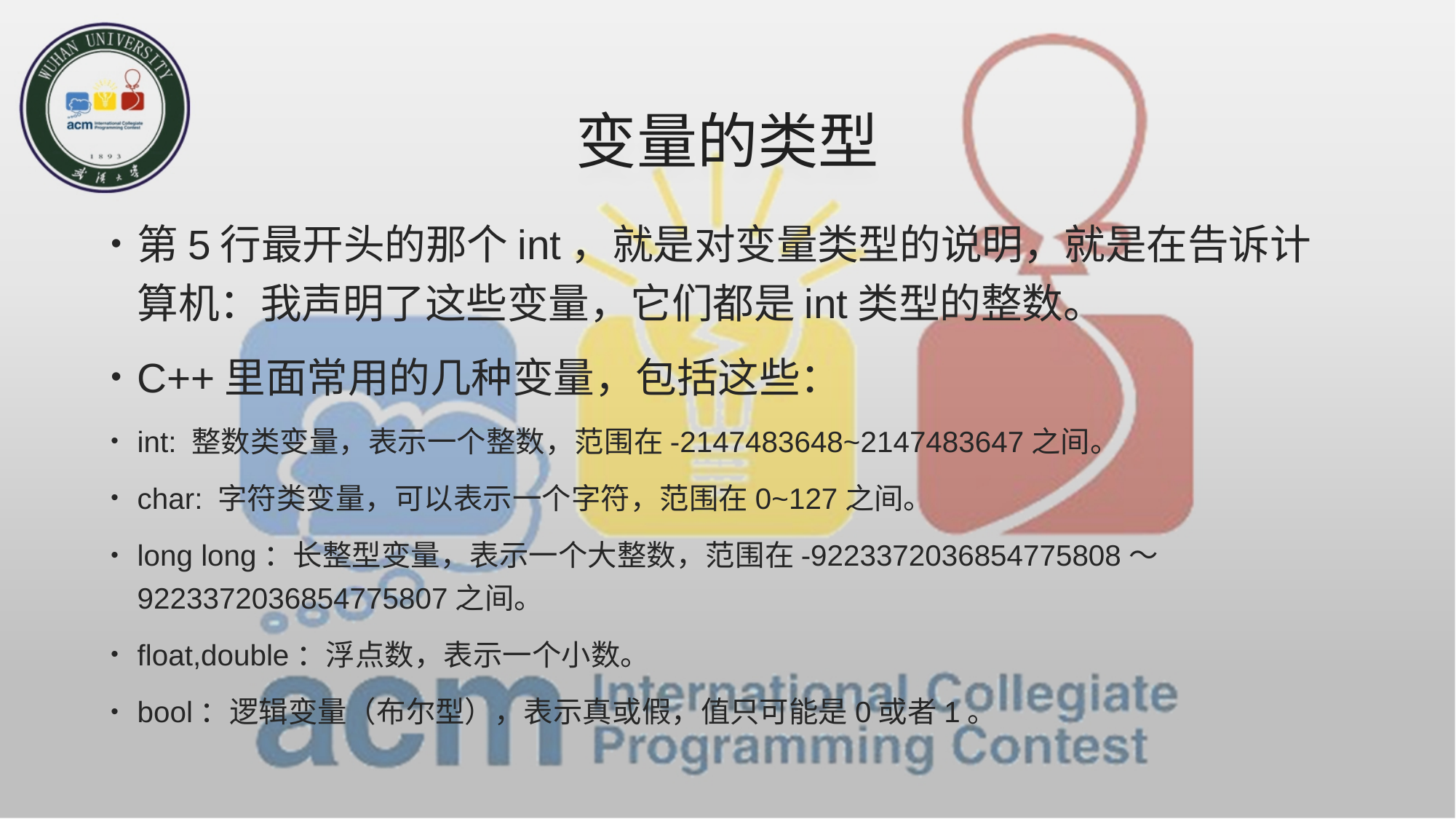

# 变量的类型
第5行最开头的那个int，就是对变量类型的说明，就是在告诉计算机：我声明了这些变量，它们都是int类型的整数。
C++里面常用的几种变量，包括这些：
int: 整数类变量，表示一个整数，范围在-2147483648~2147483647之间。
char: 字符类变量，可以表示一个字符，范围在0~127之间。
long long：长整型变量，表示一个大整数，范围在-9223372036854775808～9223372036854775807之间。
float,double：浮点数，表示一个小数。
bool：逻辑变量（布尔型），表示真或假，值只可能是0或者1。